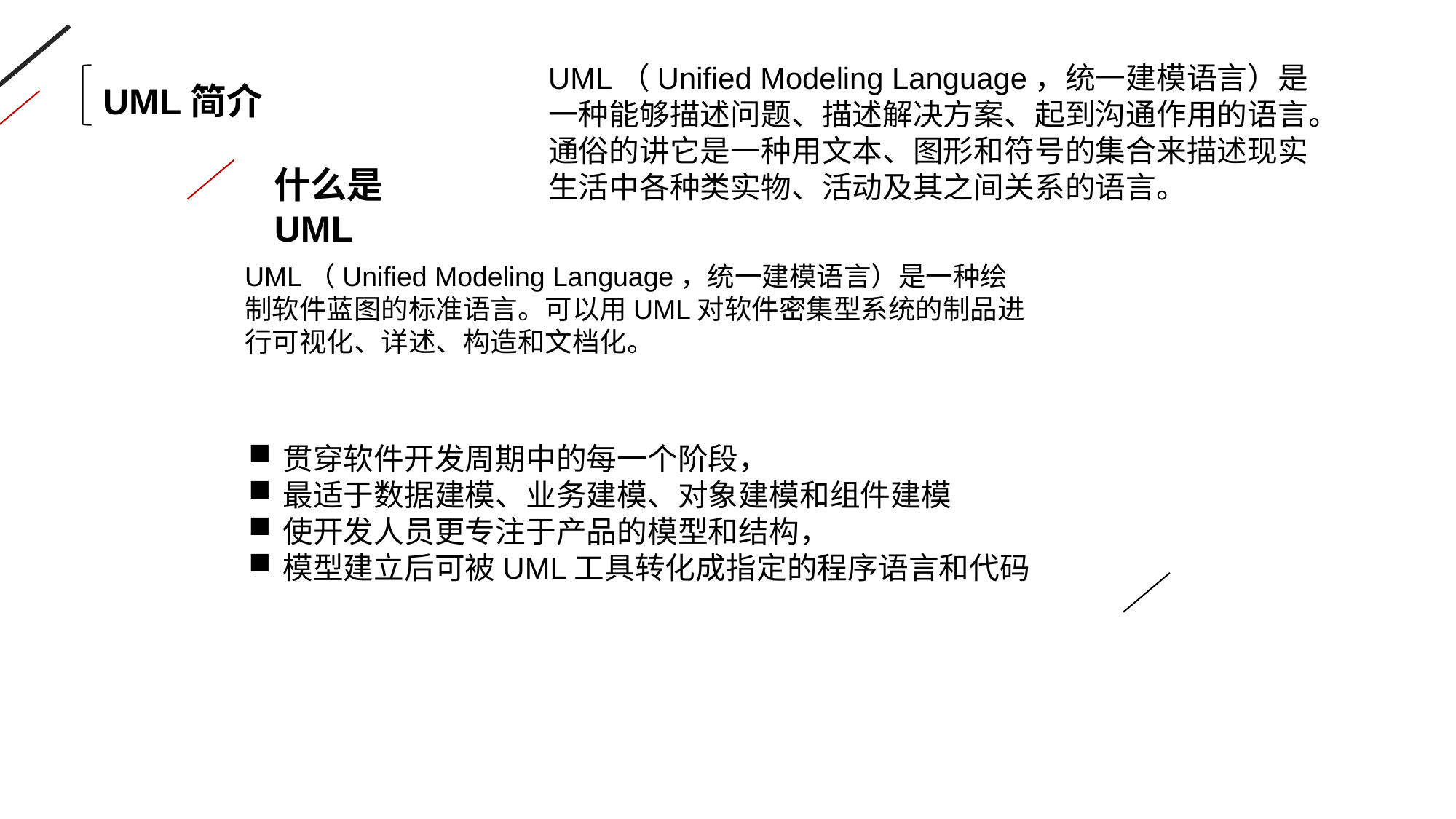

UML（Unified Modeling Language，统一建模语言）是一种能够描述问题、描述解决方案、起到沟通作用的语言。通俗的讲它是一种用文本、图形和符号的集合来描述现实生活中各种类实物、活动及其之间关系的语言。

UML简介
什么是UML

UML（Unified Modeling Language，统一建模语言）是一种绘制软件蓝图的标准语言。可以用UML对软件密集型系统的制品进行可视化、详述、构造和文档化。
贯穿软件开发周期中的每一个阶段，
最适于数据建模、业务建模、对象建模和组件建模
使开发人员更专注于产品的模型和结构，
模型建立后可被UML工具转化成指定的程序语言和代码